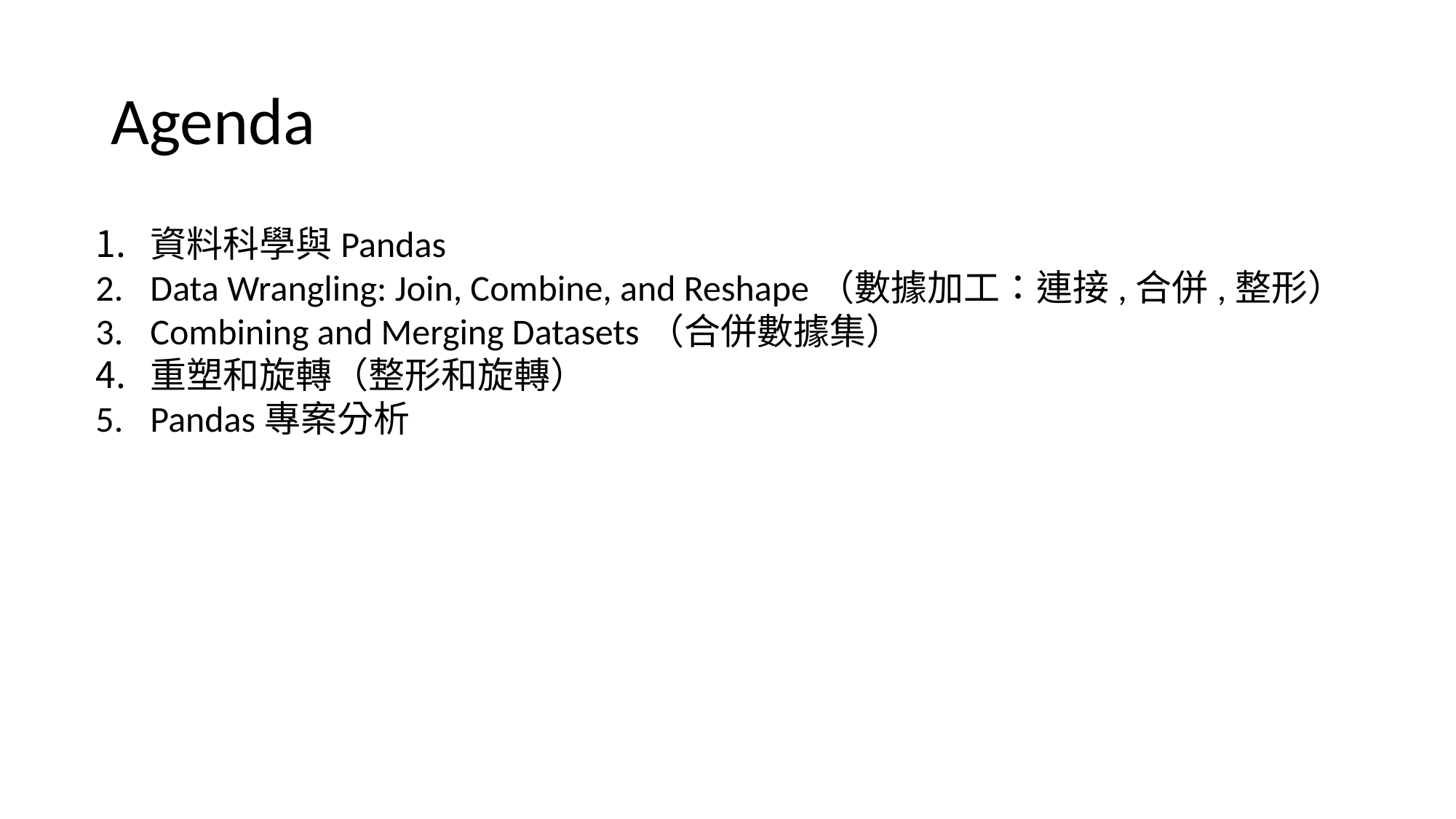

# Agenda
資料科學與Pandas
Data Wrangling: Join, Combine, and Reshape（數據加工：連接,合併,整形）
Combining and Merging Datasets（合併數據集）
重塑和旋轉（整形和旋轉）
Pandas專案分析